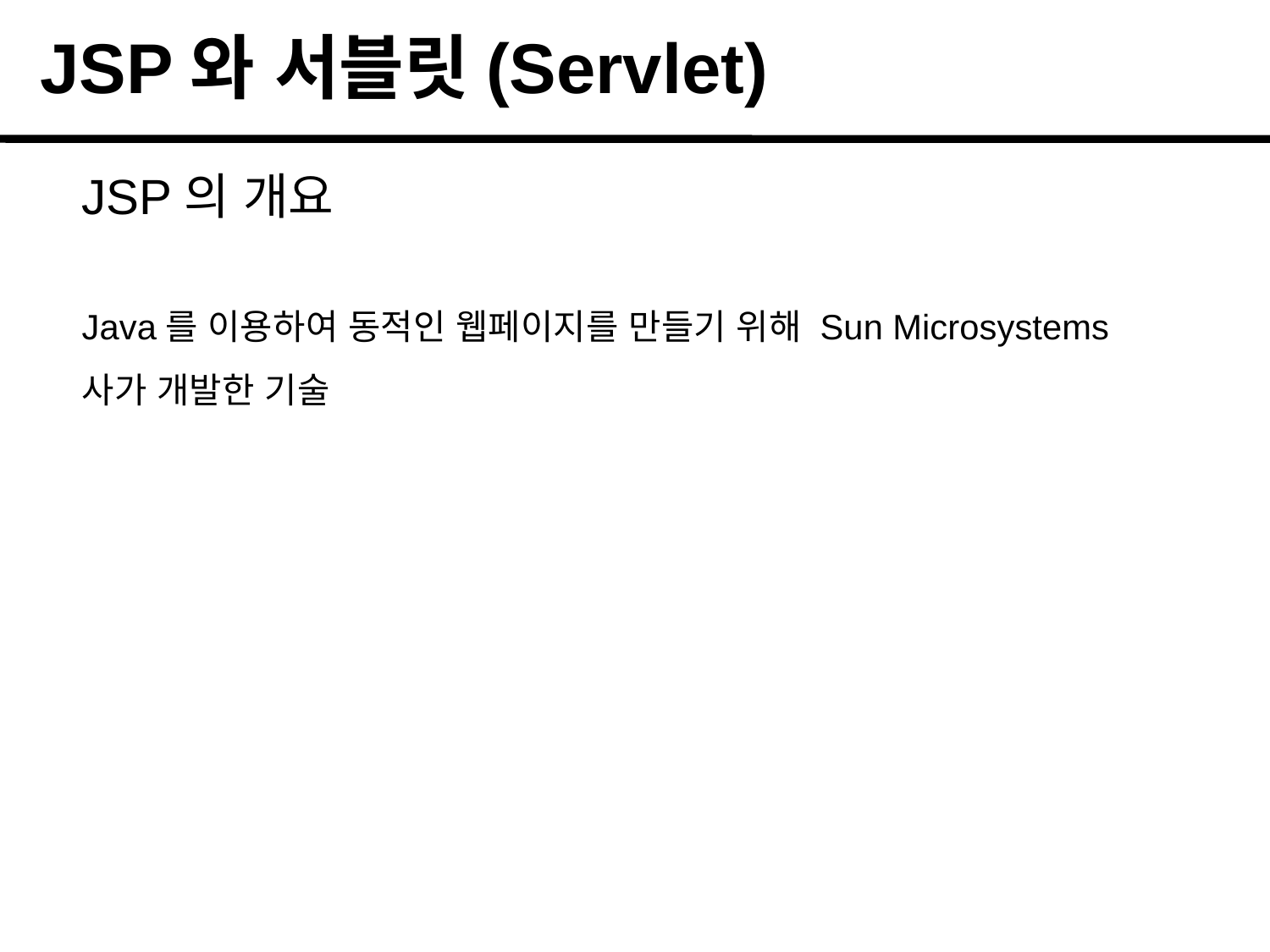

JSP와 서블릿(Servlet)
JSP의 개요

Java를 이용하여 동적인 웹페이지를 만들기 위해 Sun Microsystems 사가 개발한 기술